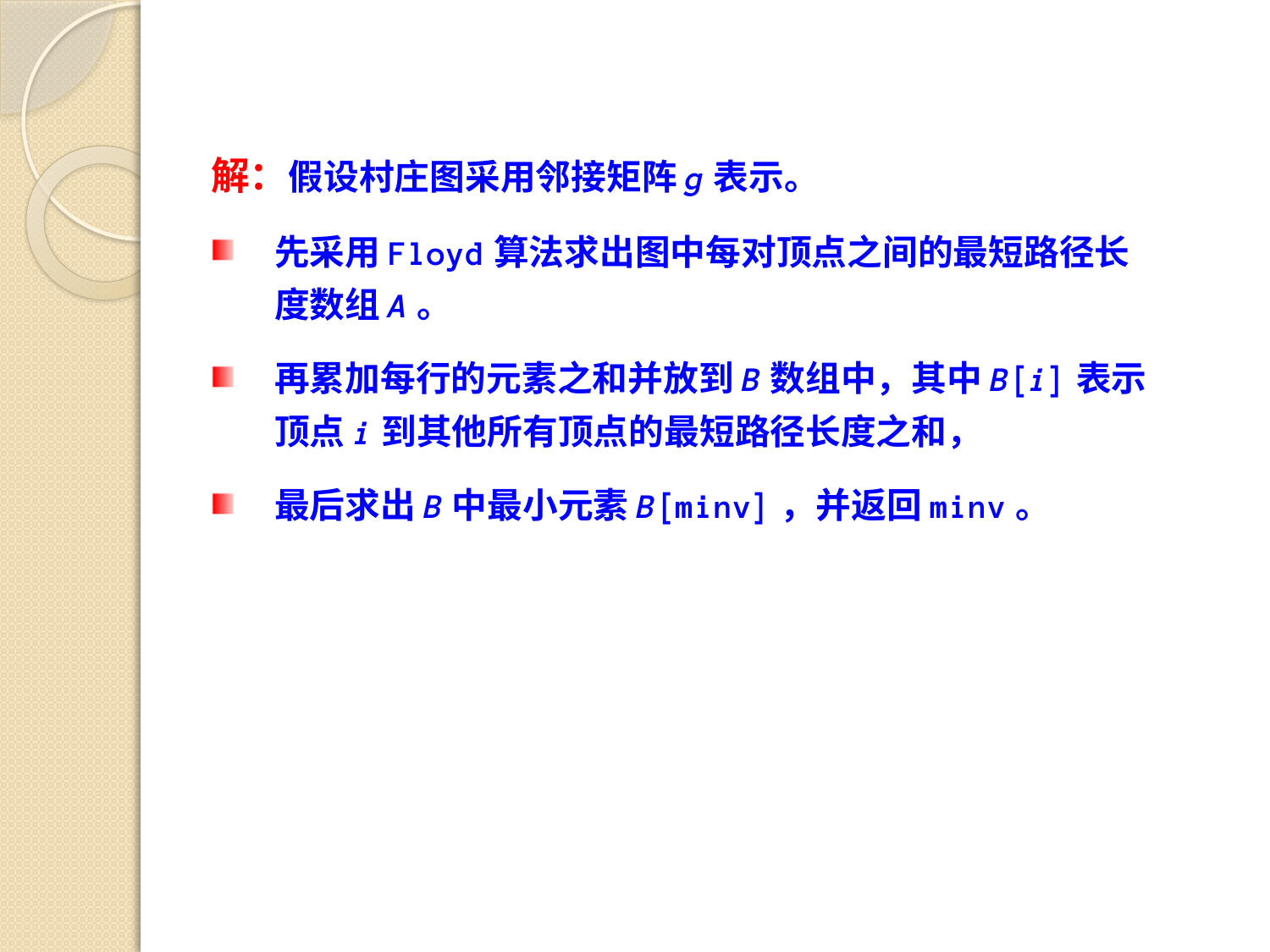

解：假设村庄图采用邻接矩阵g表示。
先采用Floyd算法求出图中每对顶点之间的最短路径长度数组A。
再累加每行的元素之和并放到B数组中，其中B[i]表示顶点i到其他所有顶点的最短路径长度之和，
最后求出B中最小元素B[minv]，并返回minv。